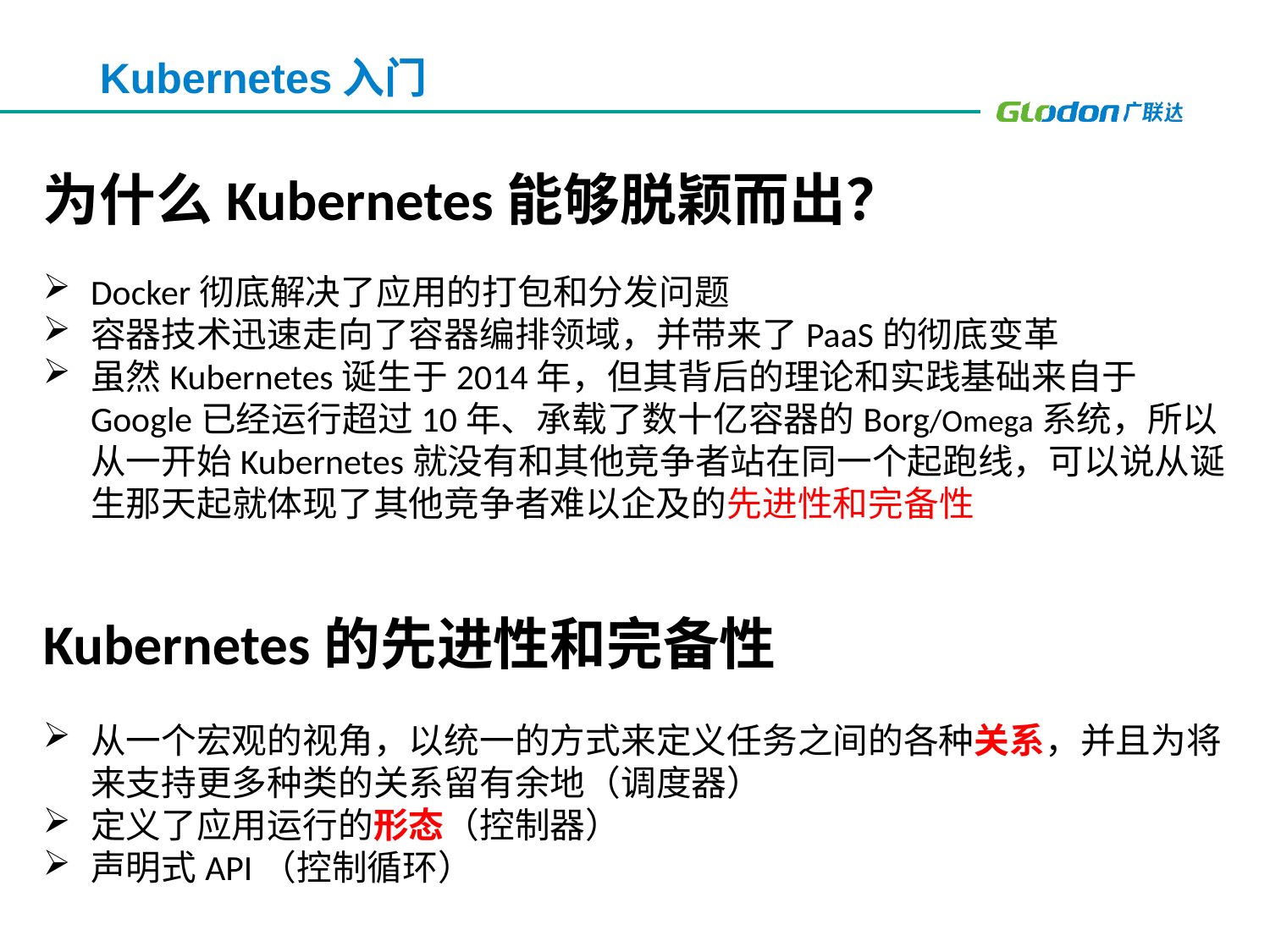

# Kubernetes入门
为什么Kubernetes能够脱颖而出？

Docker彻底解决了应用的打包和分发问题
容器技术迅速走向了容器编排领域，并带来了PaaS的彻底变革
虽然Kubernetes诞生于2014年，但其背后的理论和实践基础来自于Google已经运行超过10年、承载了数十亿容器的Borg/Omega系统，所以从一开始Kubernetes就没有和其他竞争者站在同一个起跑线，可以说从诞生那天起就体现了其他竞争者难以企及的先进性和完备性

Kubernetes的先进性和完备性

从一个宏观的视角，以统一的方式来定义任务之间的各种关系，并且为将来支持更多种类的关系留有余地（调度器）
定义了应用运行的形态（控制器）
声明式API（控制循环）